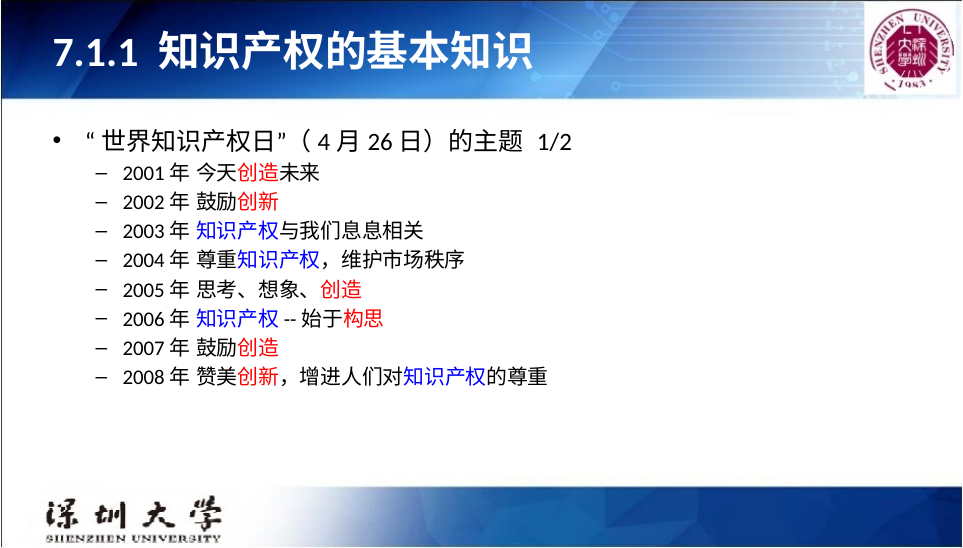

# 7.1.1 知识产权的基本知识
“世界知识产权日”（4月26日）的主题 1/2
2001年 今天创造未来
2002年 鼓励创新
2003年 知识产权与我们息息相关
2004年 尊重知识产权，维护市场秩序
2005年 思考、想象、创造
2006年 知识产权--始于构思
2007年 鼓励创造
2008年 赞美创新，增进人们对知识产权的尊重
244